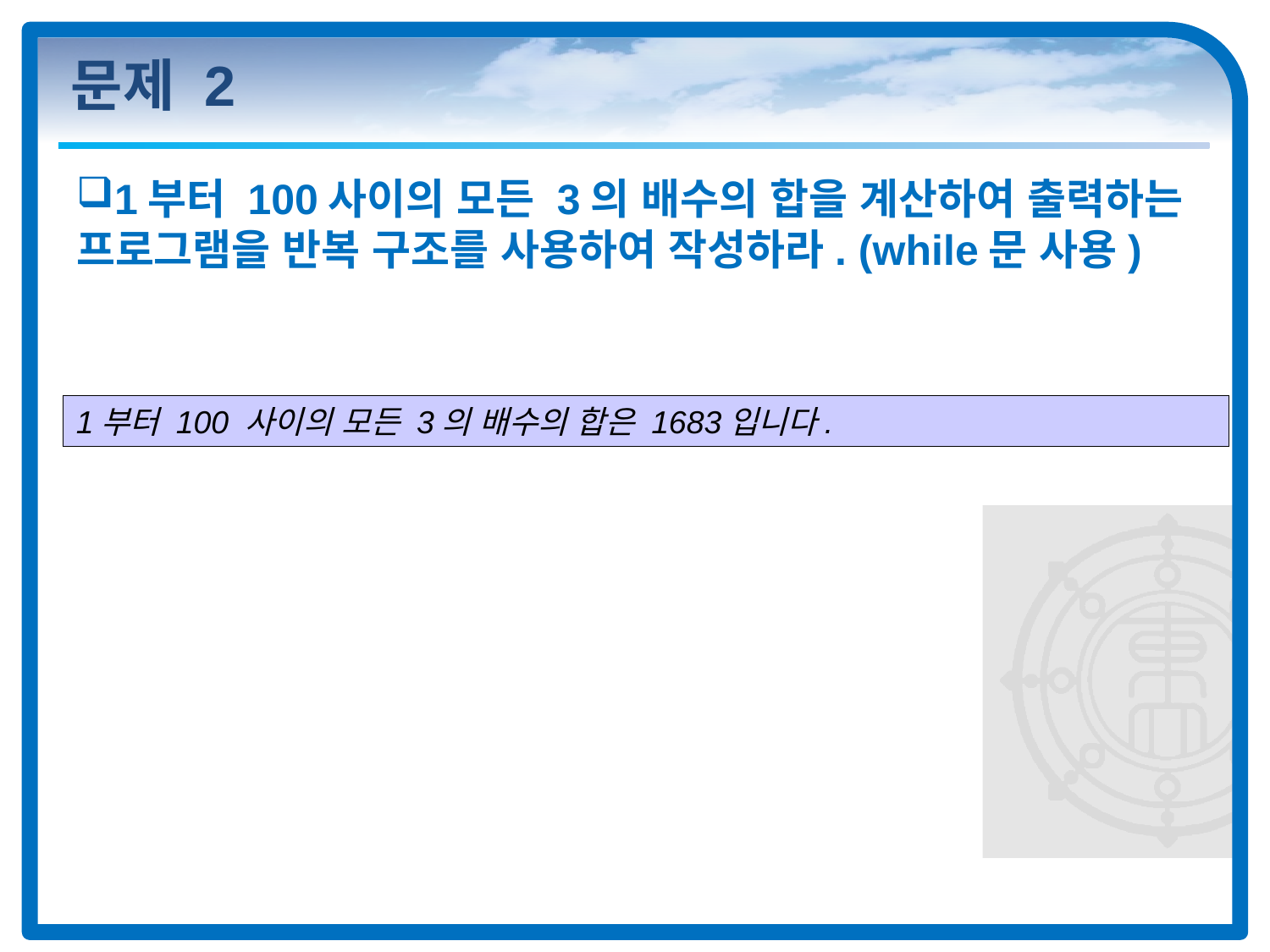

# 문제 2
1부터 100사이의 모든 3의 배수의 합을 계산하여 출력하는 프로그램을 반복 구조를 사용하여 작성하라. (while문 사용)
1부터 100 사이의 모든 3의 배수의 합은 1683입니다.